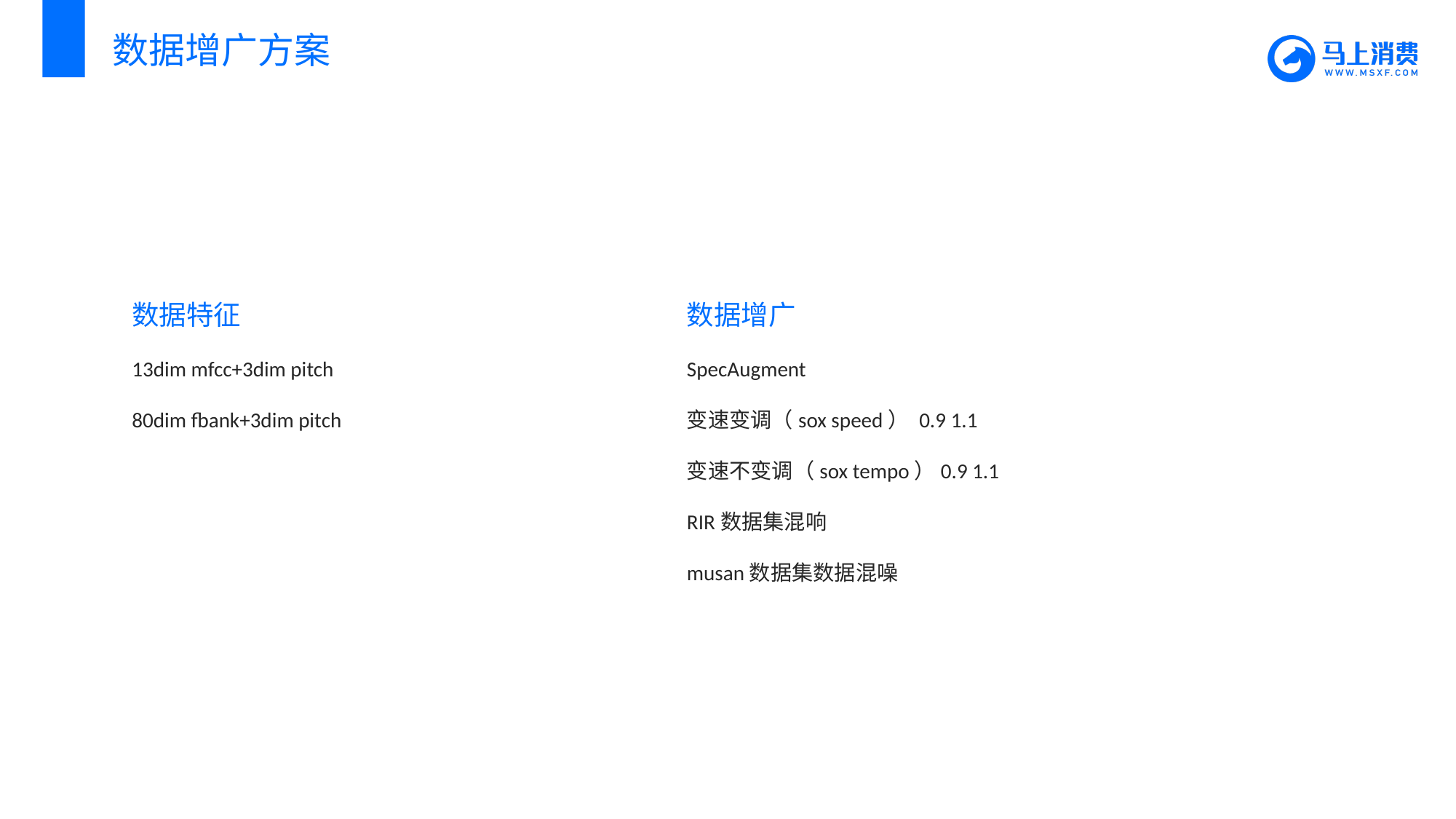

数据增广方案
数据特征
13dim mfcc+3dim pitch
80dim fbank+3dim pitch

数据增广
SpecAugment
变速变调（sox speed） 0.9 1.1
变速不变调（sox tempo）0.9 1.1
RIR数据集混响
musan数据集数据混噪